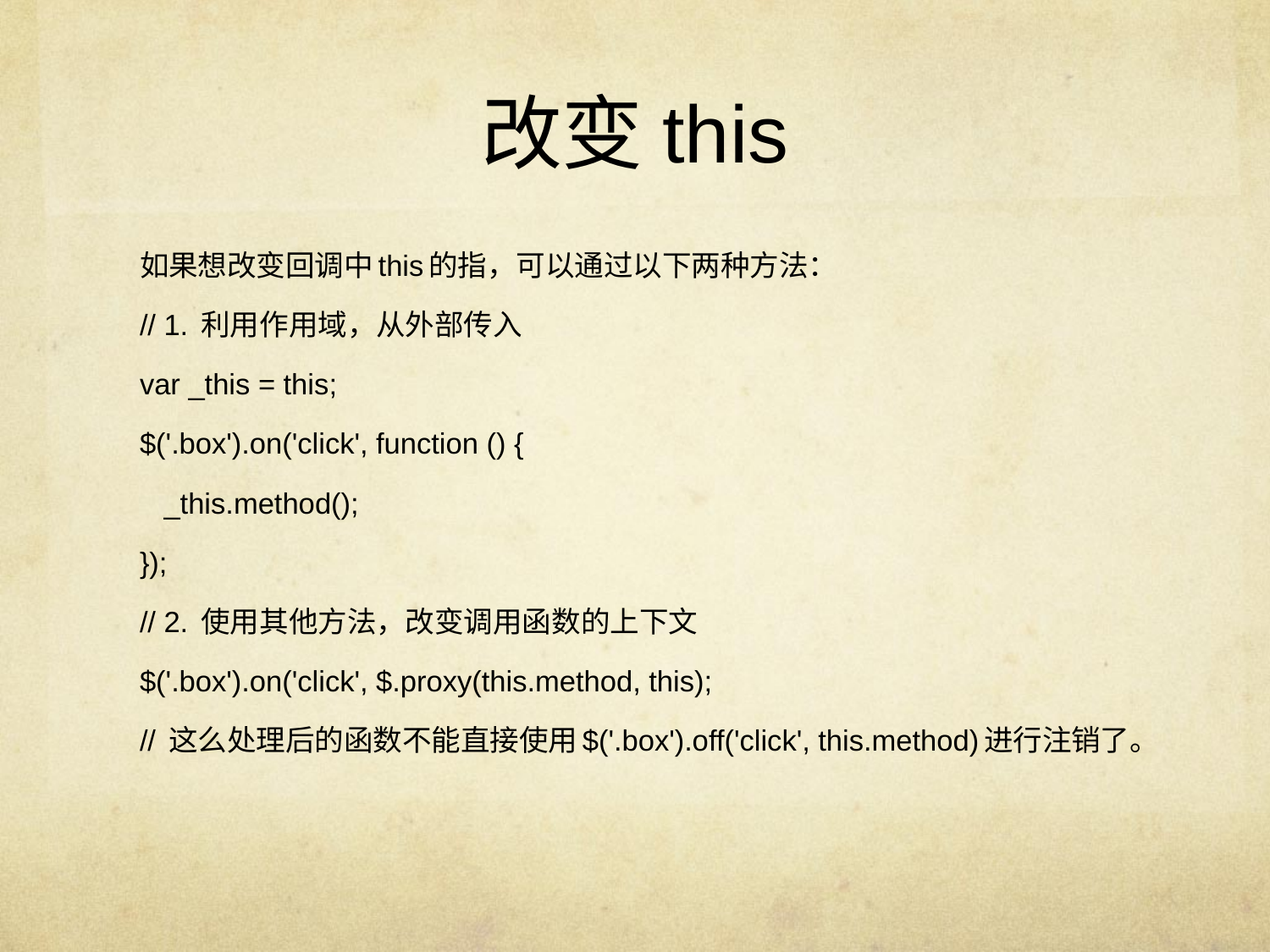

# 改变this
如果想改变回调中this的指，可以通过以下两种方法：
// 1. 利用作用域，从外部传入
var _this = this;
$('.box').on('click', function () {
   _this.method();
});
// 2. 使用其他方法，改变调用函数的上下文
$('.box').on('click', $.proxy(this.method, this);
// 这么处理后的函数不能直接使用$('.box').off('click', this.method)进行注销了。